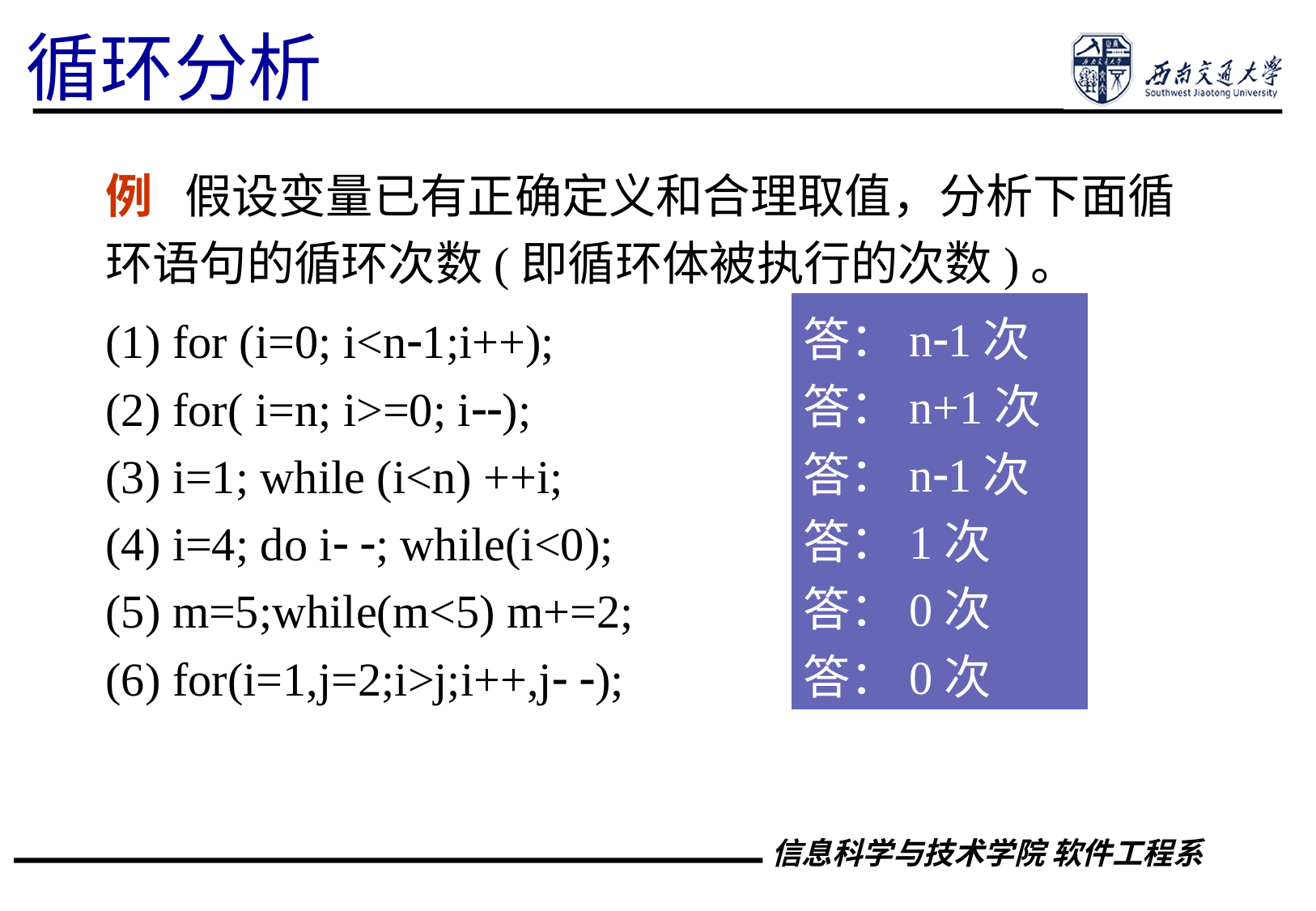

循环分析
例   假设变量已有正确定义和合理取值，分析下面循环语句的循环次数(即循环体被执行的次数)。
(1) for (i=0; i<n−1;i++);
(2) for( i=n; i>=0; i−−);
(3) i=1; while (i<n) ++i;
(4) i=4; do i− −; while(i<0);
(5) m=5;while(m<5) m+=2;
(6) for(i=1,j=2;i>j;i++,j− −);

答：n−1次
答：n+1次
答：n−1次
答：1次
答：0次
答：0次